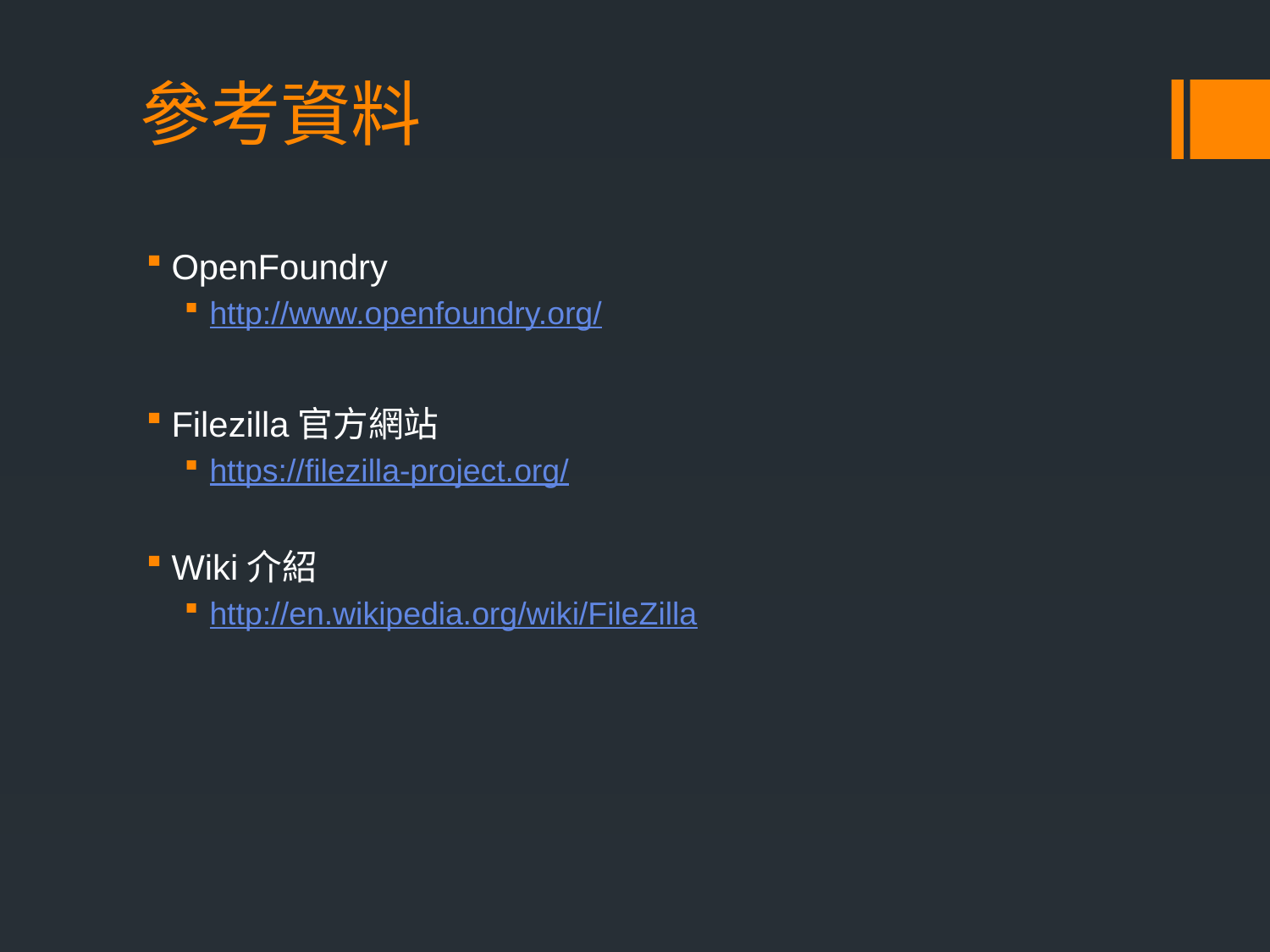

# 參考資料
OpenFoundry
http://www.openfoundry.org/

Filezilla官方網站
https://filezilla-project.org/

Wiki介紹
http://en.wikipedia.org/wiki/FileZilla